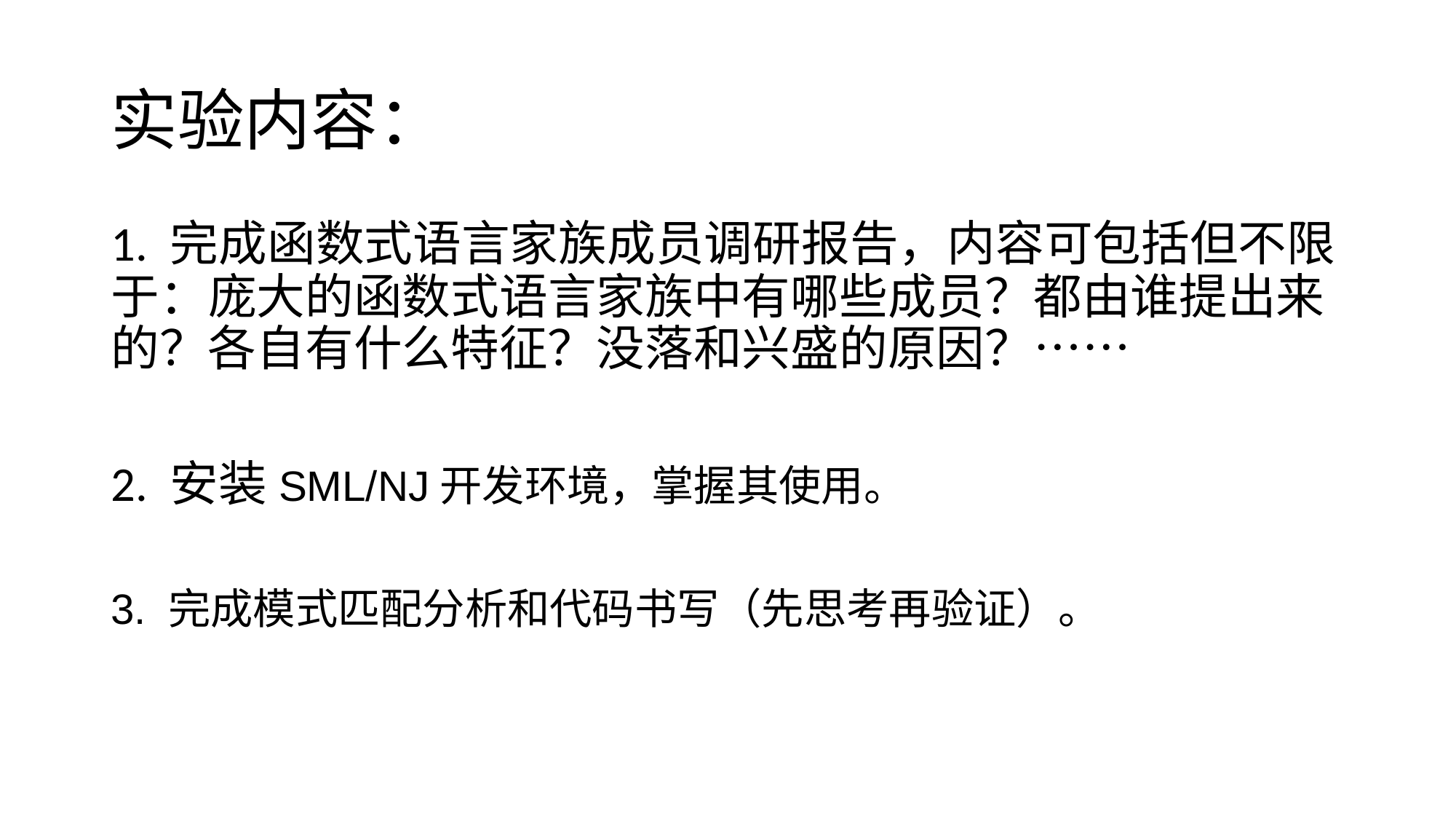

# 实验内容：
1. 完成函数式语言家族成员调研报告，内容可包括但不限于：庞大的函数式语言家族中有哪些成员？都由谁提出来的？各自有什么特征？没落和兴盛的原因？……

2. 安装SML/NJ开发环境，掌握其使用。

3. 完成模式匹配分析和代码书写（先思考再验证）。